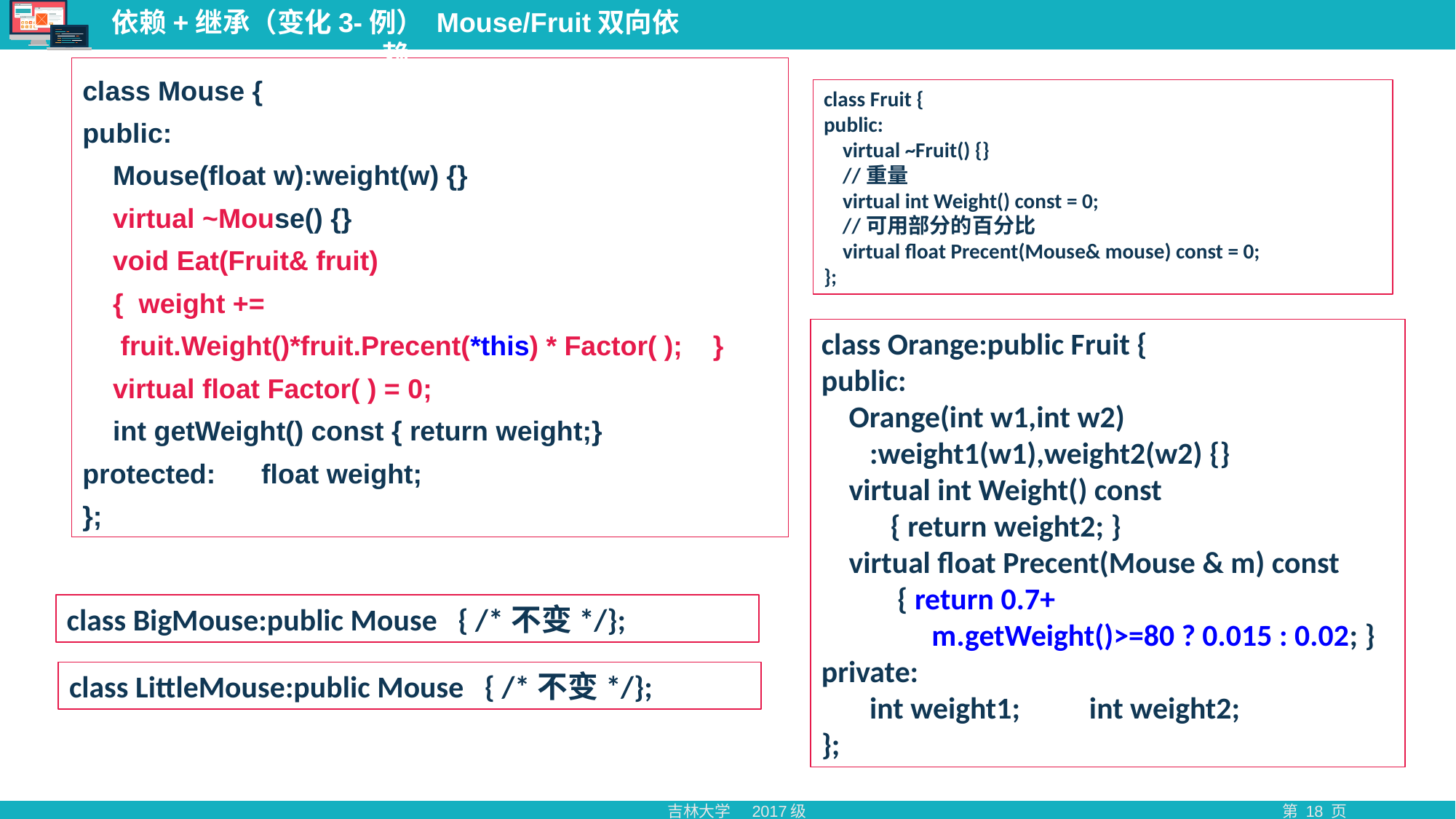

依赖+继承（变化3-例） Mouse/Fruit双向依赖
class Mouse {
public:
    Mouse(float w):weight(w) {}
    virtual ~Mouse() {}
    void Eat(Fruit& fruit)
    {  weight +=
     fruit.Weight()*fruit.Precent(*this) * Factor( );    }
    virtual float Factor( ) = 0;
    int getWeight() const { return weight;}
protected:      float weight;
};
class Fruit {
public:
    virtual ~Fruit() {}
    //重量
    virtual int Weight() const = 0;
    //可用部分的百分比
    virtual float Precent(Mouse& mouse) const = 0;
};
class Orange:public Fruit {
public:
    Orange(int w1,int w2)
       :weight1(w1),weight2(w2) {}
    virtual int Weight() const
          { return weight2; }
    virtual float Precent(Mouse & m) const
           { return 0.7+
                m.getWeight()>=80 ? 0.015 : 0.02; }
private:
       int weight1;          int weight2;
};
class BigMouse:public Mouse   { /*不变*/};
class LittleMouse:public Mouse   { /*不变*/};